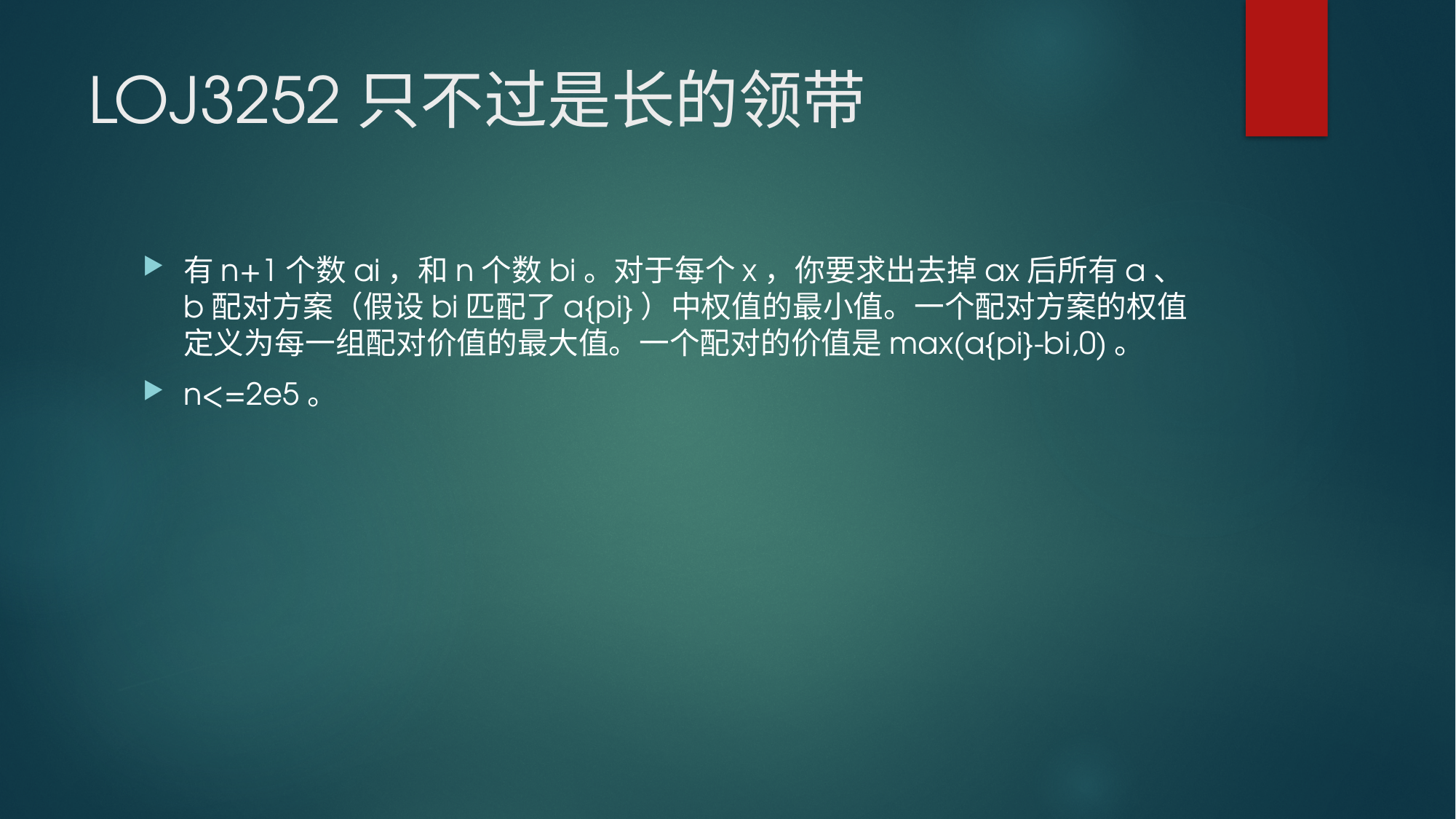

# LOJ3252只不过是长的领带
有n+1个数ai，和n个数bi。对于每个x，你要求出去掉ax后所有a、b配对方案（假设bi匹配了a{pi}）中权值的最小值。一个配对方案的权值定义为每一组配对价值的最大值。一个配对的价值是max(a{pi}-bi,0)。
n<=2e5。